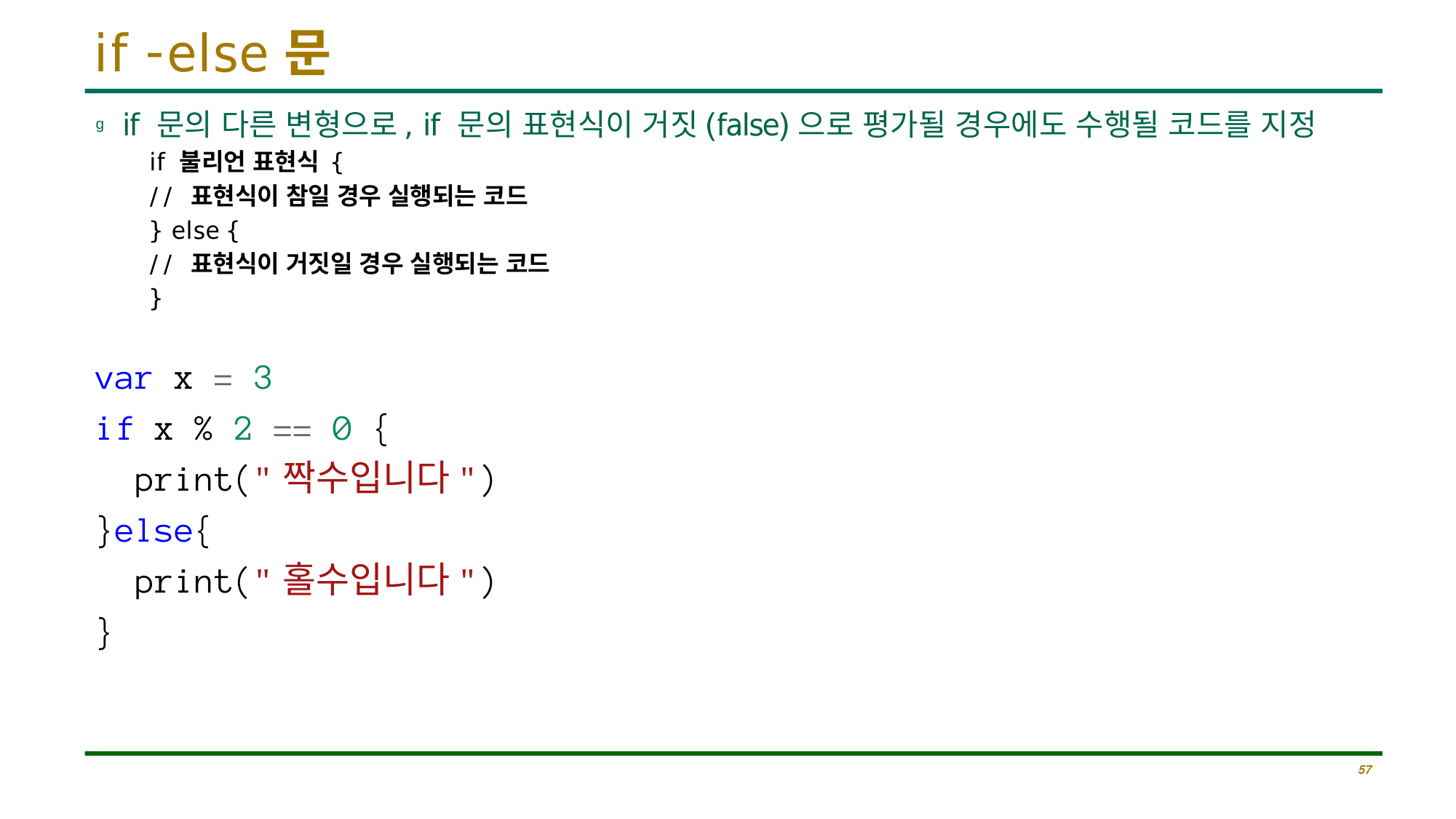

# if -else문
if 문의 다른 변형으로, if 문의 표현식이 거짓(false)으로 평가될 경우에도 수행될 코드를 지정
if 불리언 표현식 {
// 표현식이 참일 경우 실행되는 코드
} else {
// 표현식이 거짓일 경우 실행되는 코드
}

var x = 3
if x % 2 == 0 {
  print("짝수입니다")
}else{
  print("홀수입니다")
}